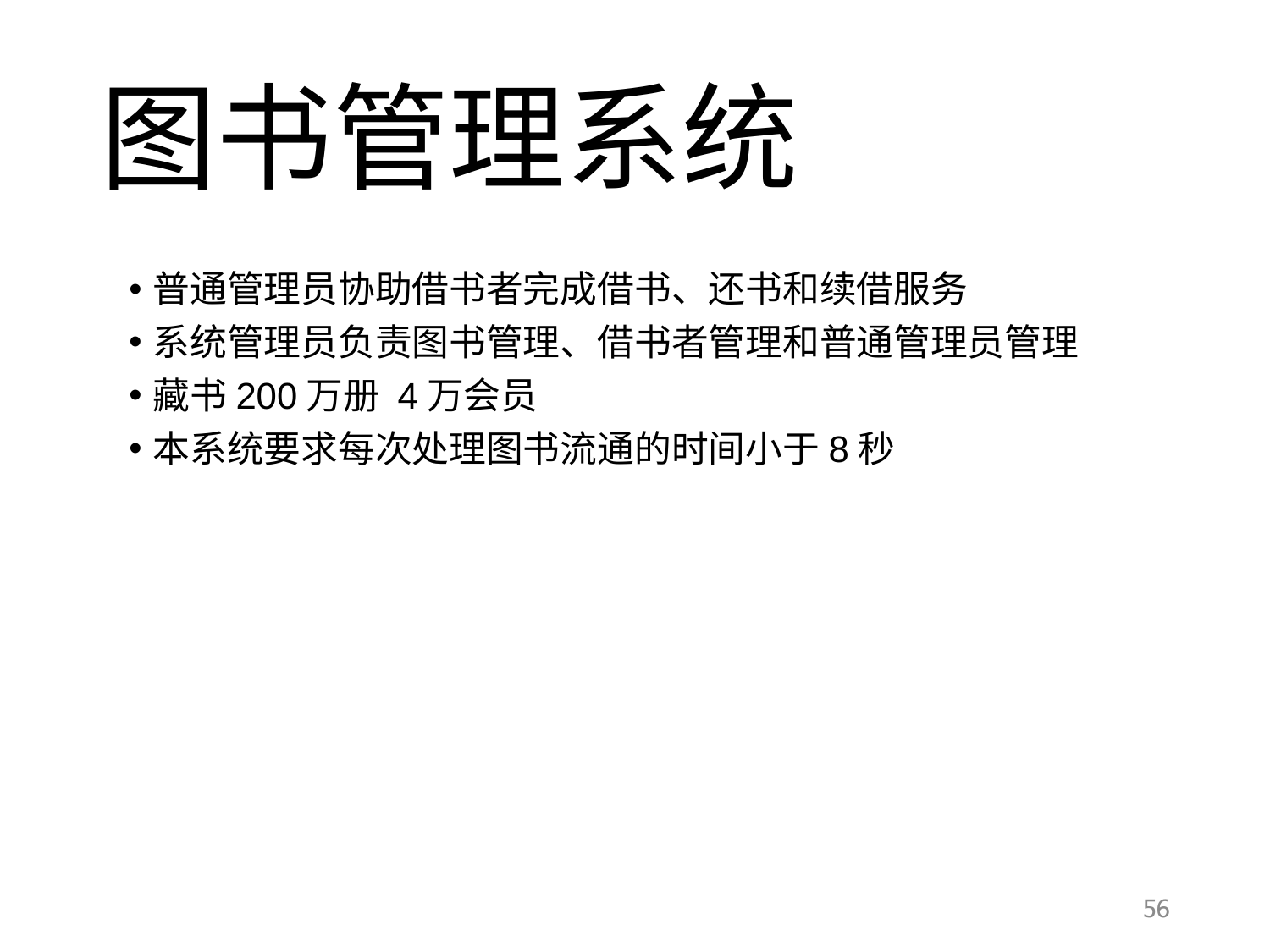

# 图书管理系统
普通管理员协助借书者完成借书、还书和续借服务
系统管理员负责图书管理、借书者管理和普通管理员管理
藏书200万册 4万会员
本系统要求每次处理图书流通的时间小于8秒
56